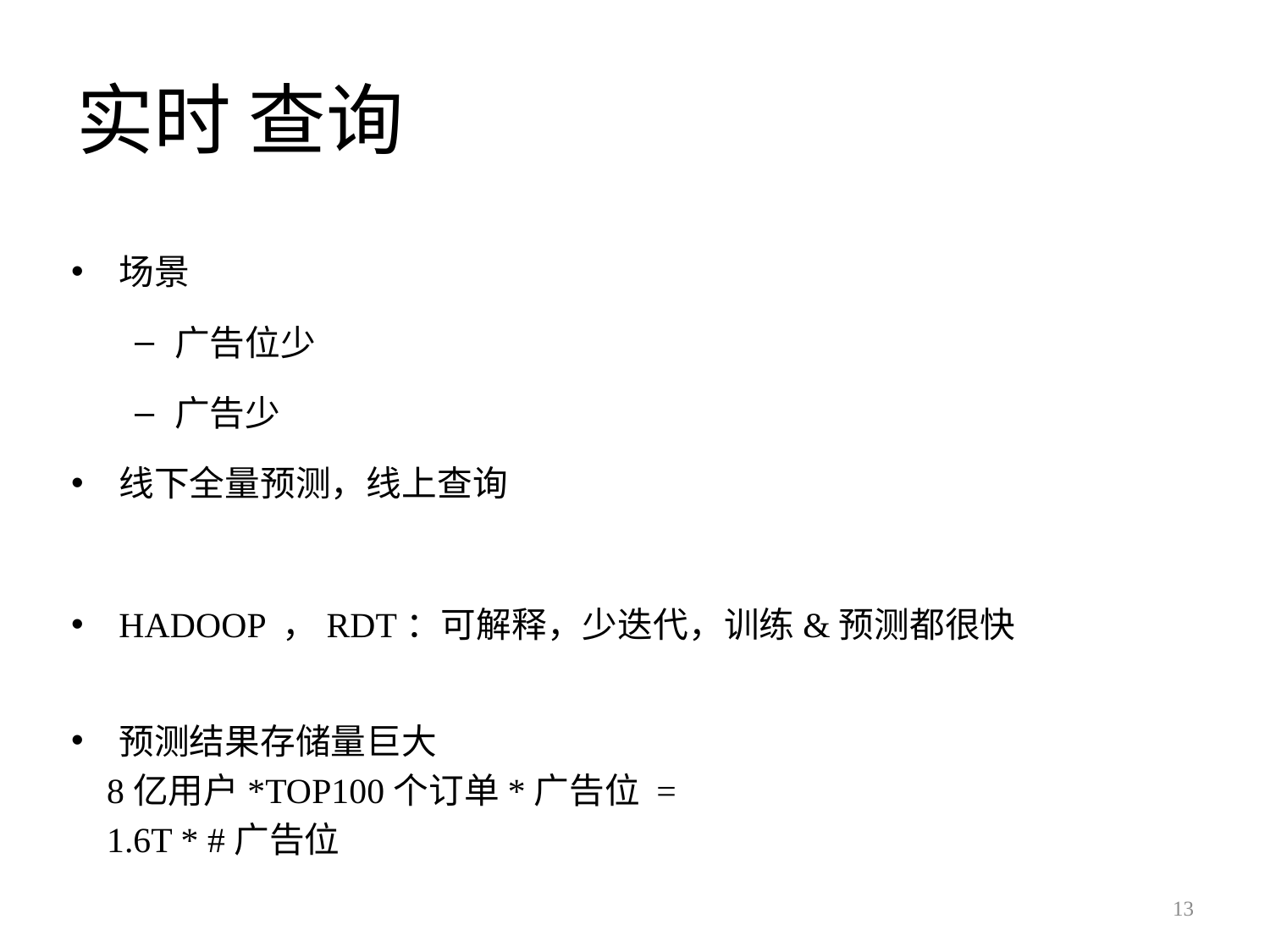

# 实时 查询
场景
广告位少
广告少
线下全量预测，线上查询

HADOOP ，RDT：可解释，少迭代，训练&预测都很快

预测结果存储量巨大
    8亿用户*TOP100个订单*广告位 =
    1.6T * #广告位

13